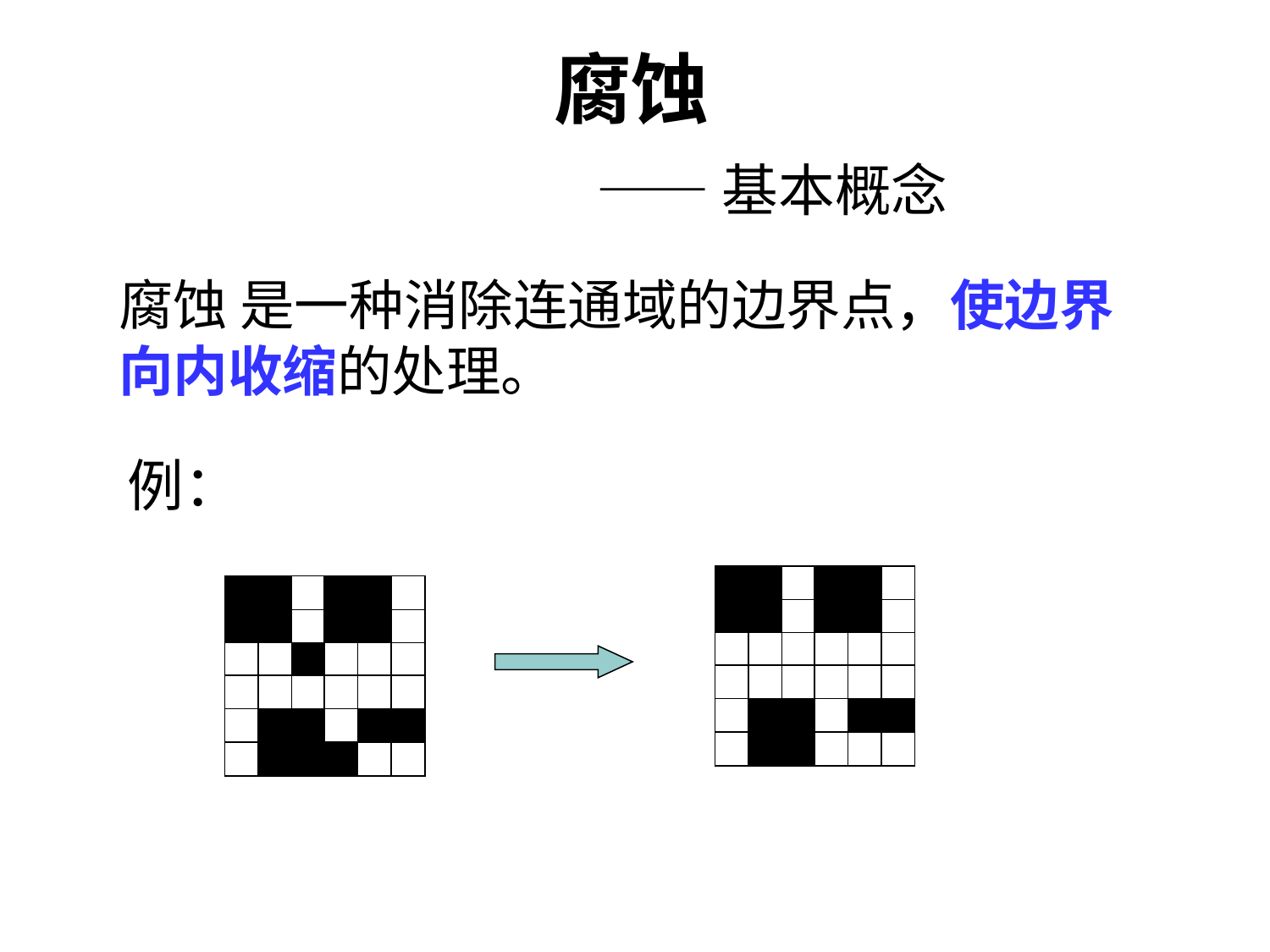

# 腐蚀 —— 基本概念
腐蚀 是一种消除连通域的边界点，使边界向内收缩的处理。
例：